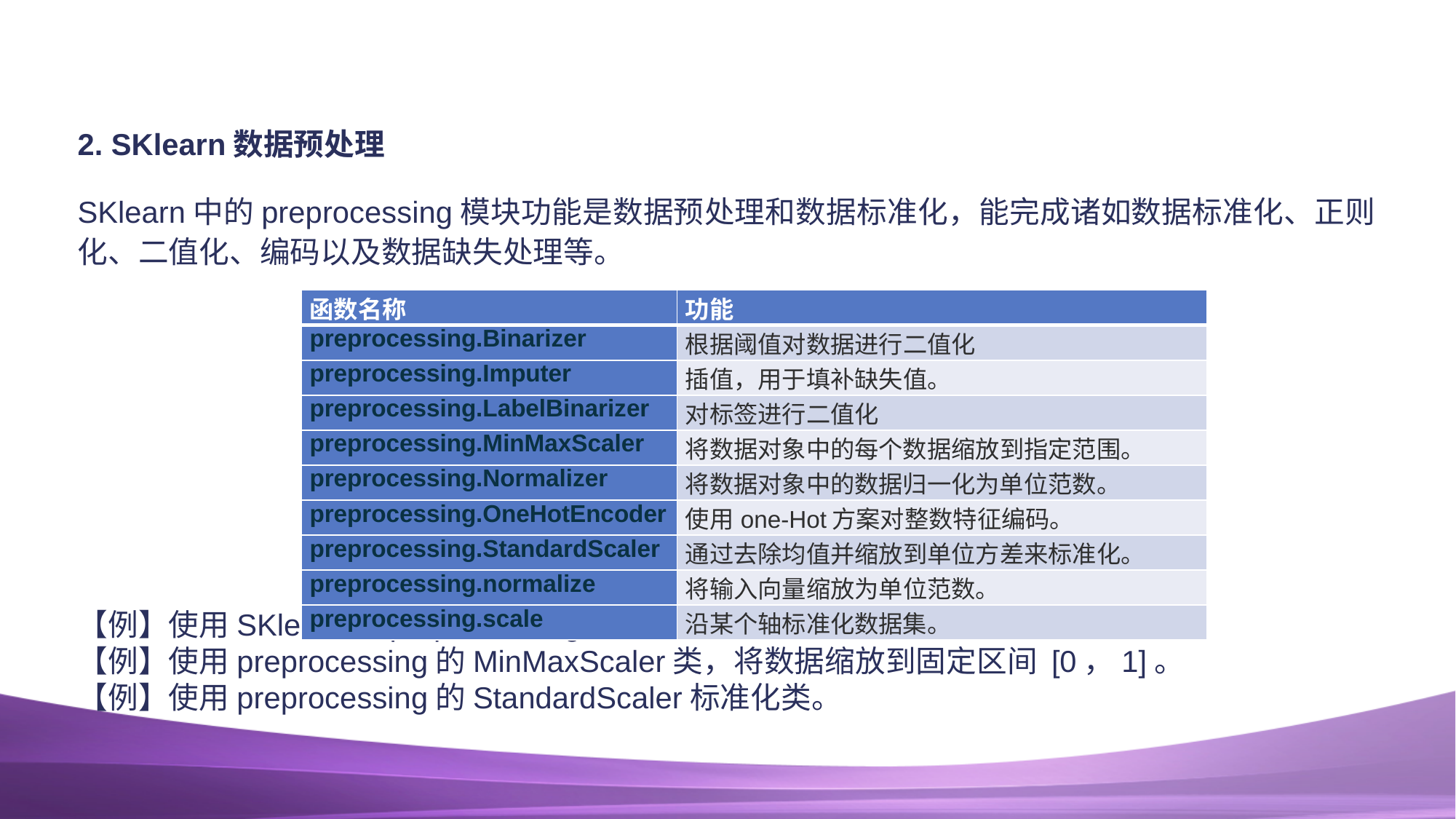

#
2. SKlearn数据预处理
SKlearn中的preprocessing模块功能是数据预处理和数据标准化，能完成诸如数据标准化、正则化、二值化、编码以及数据缺失处理等。

【例】使用SKlearn的preprocessing模块对数据进行标准化处理。
【例】使用preprocessing的MinMaxScaler类，将数据缩放到固定区间 [0，1]。
【例】使用preprocessing的StandardScaler标准化类。

| 函数名称 | 功能 |
| --- | --- |
| preprocessing.Binarizer | 根据阈值对数据进行二值化 |
| preprocessing.Imputer | 插值，用于填补缺失值。 |
| preprocessing.LabelBinarizer | 对标签进行二值化 |
| preprocessing.MinMaxScaler | 将数据对象中的每个数据缩放到指定范围。 |
| preprocessing.Normalizer | 将数据对象中的数据归一化为单位范数。 |
| preprocessing.OneHotEncoder | 使用one-Hot方案对整数特征编码。 |
| preprocessing.StandardScaler | 通过去除均值并缩放到单位方差来标准化。 |
| preprocessing.normalize | 将输入向量缩放为单位范数。 |
| preprocessing.scale | 沿某个轴标准化数据集。 |